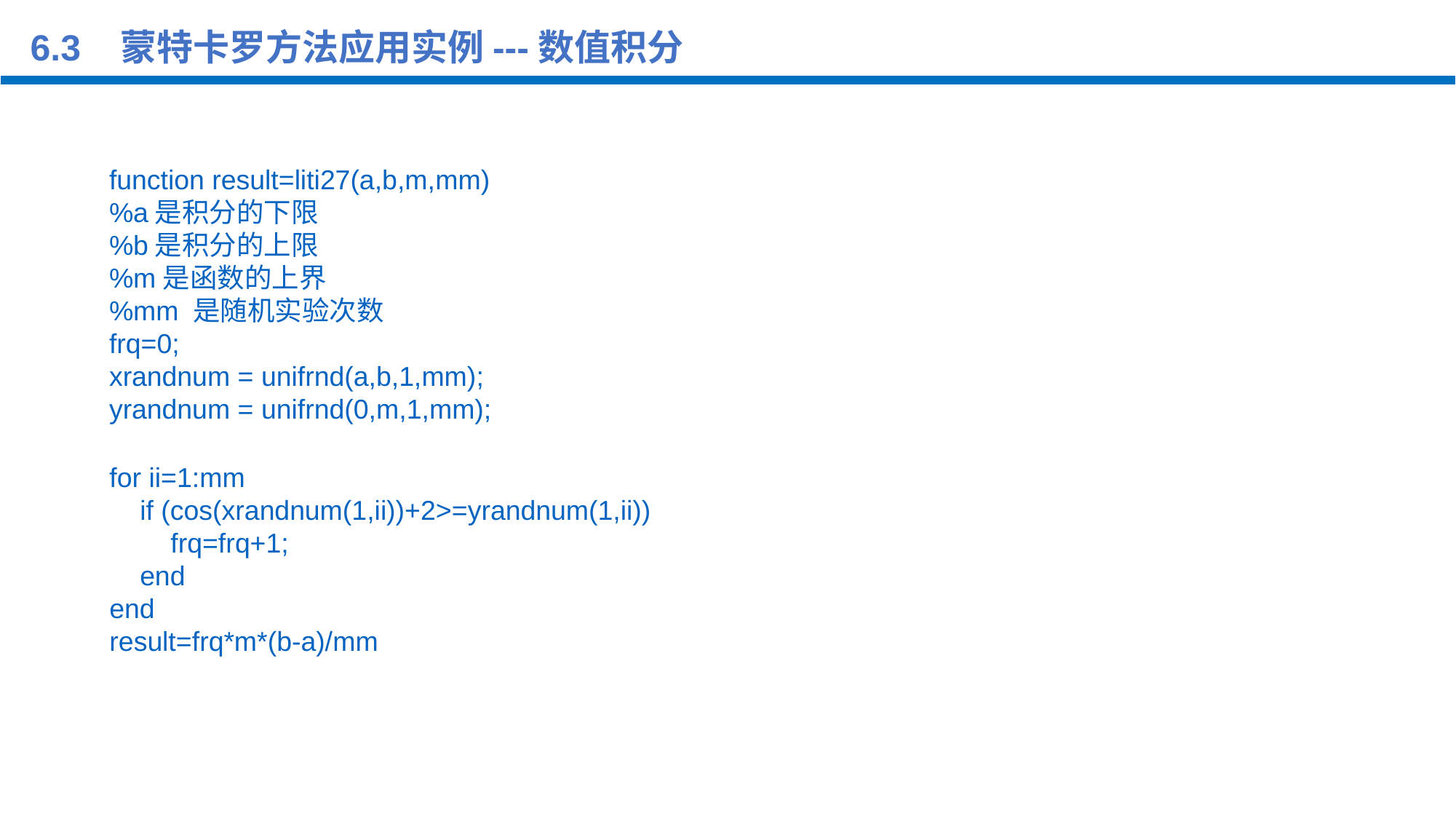

6.3   蒙特卡罗方法应用实例---数值积分

function result=liti27(a,b,m,mm)
%a是积分的下限
%b是积分的上限
%m是函数的上界
%mm 是随机实验次数
frq=0;
xrandnum = unifrnd(a,b,1,mm);
yrandnum = unifrnd(0,m,1,mm);
for ii=1:mm
    if (cos(xrandnum(1,ii))+2>=yrandnum(1,ii))
        frq=frq+1;
    end
end
result=frq*m*(b-a)/mm